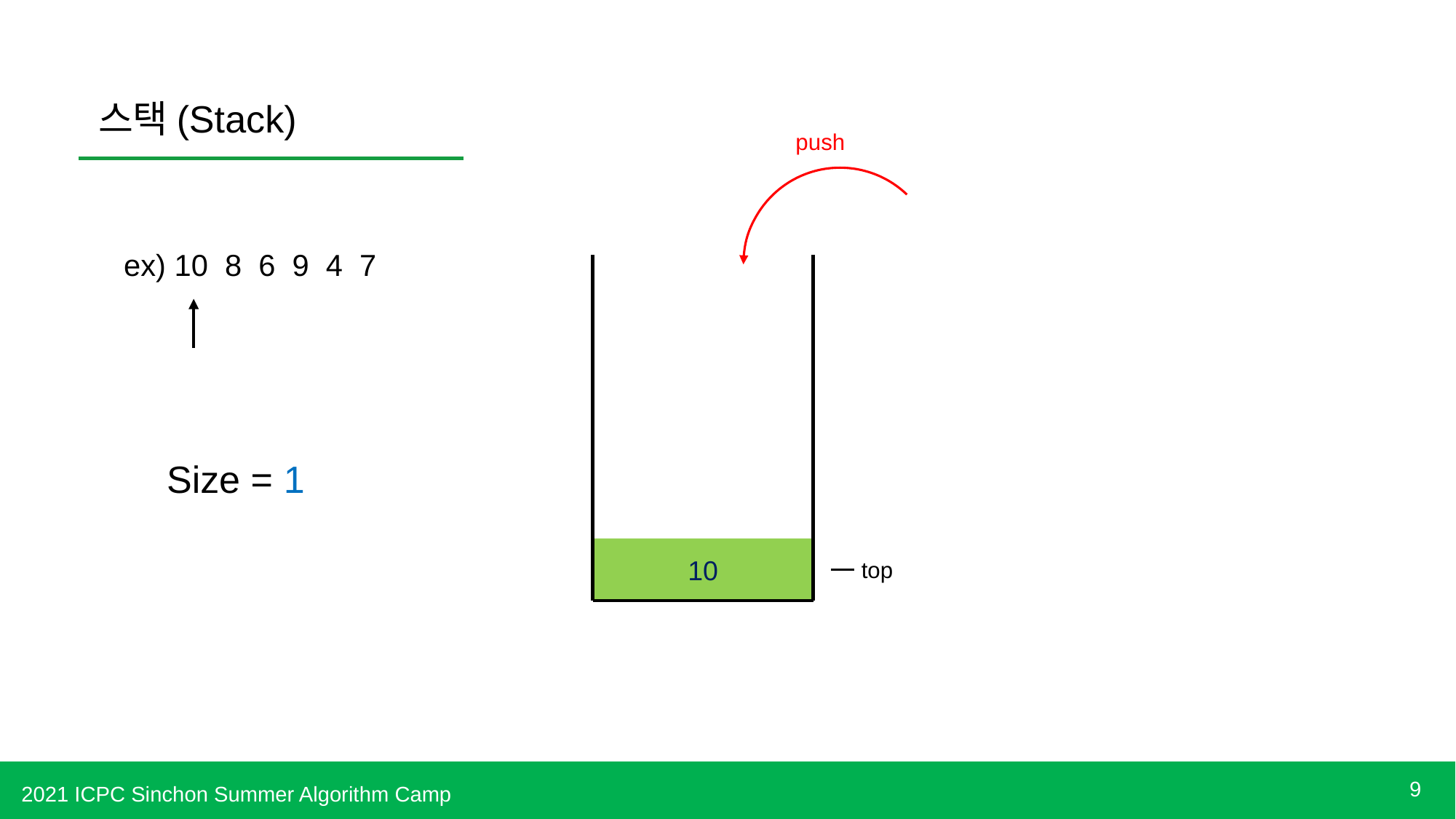

스택(Stack)
push

ex) 10  8  6  9  4  7
Size = 1
10
top

9
2021 ICPC Sinchon Summer Algorithm Camp